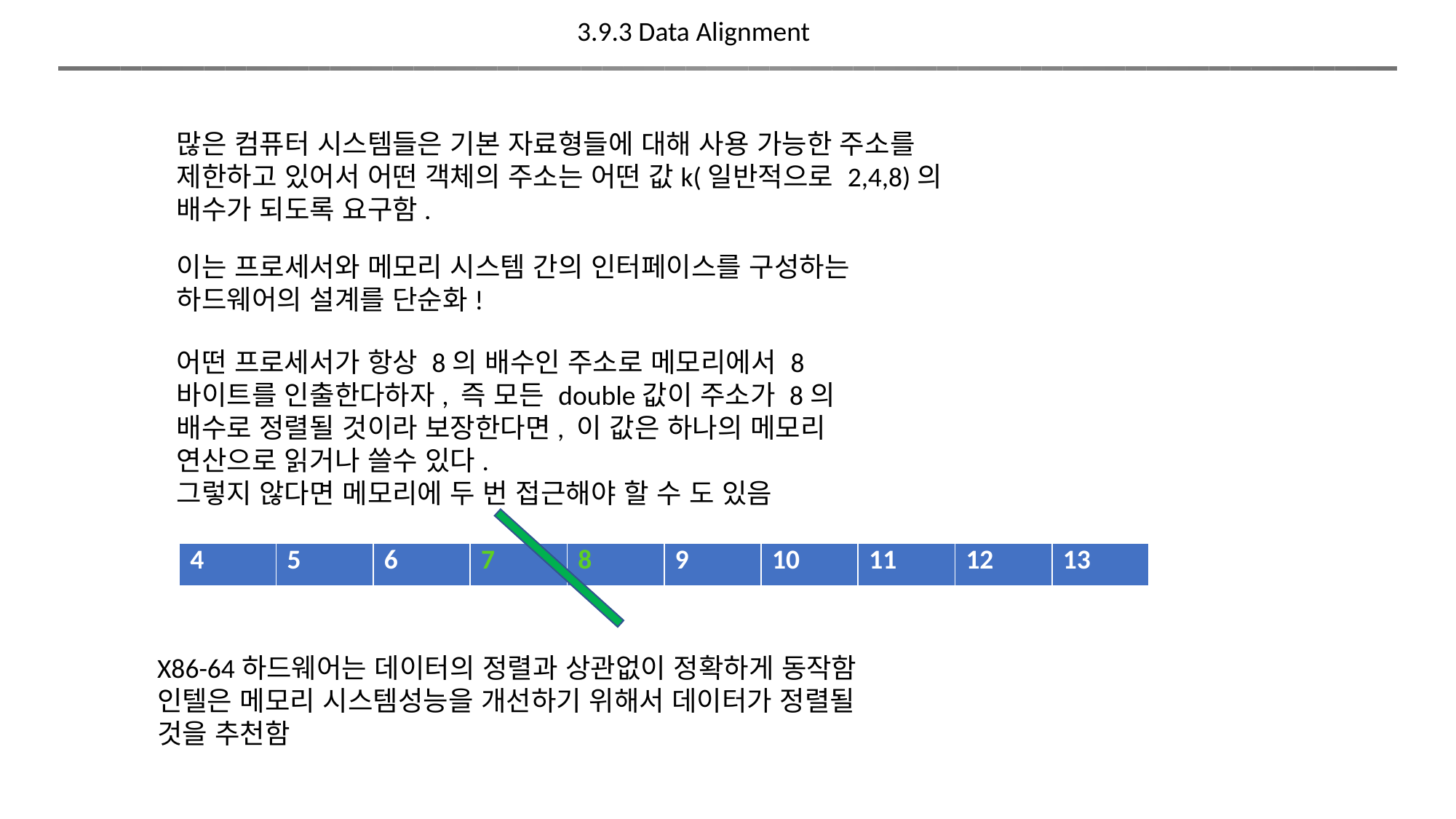

3.9.3 Data Alignment

많은 컴퓨터 시스템들은 기본 자료형들에 대해 사용 가능한 주소를 제한하고 있어서 어떤 객체의 주소는 어떤 값k(일반적으로 2,4,8)의 배수가 되도록 요구함.
이는 프로세서와 메모리 시스템 간의 인터페이스를 구성하는 하드웨어의 설계를 단순화!
어떤 프로세서가 항상 8의 배수인 주소로 메모리에서 8바이트를 인출한다하자, 즉 모든 double값이 주소가 8의 배수로 정렬될 것이라 보장한다면, 이 값은 하나의 메모리 연산으로 읽거나 쓸수 있다.
그렇지 않다면 메모리에 두 번 접근해야 할 수 도 있음
| 4 | 5 | 6 | 7 | 8 | 9 | 10 | 11 | 12 | 13 |
| --- | --- | --- | --- | --- | --- | --- | --- | --- | --- |

X86-64하드웨어는 데이터의 정렬과 상관없이 정확하게 동작함
인텔은 메모리 시스템성능을 개선하기 위해서 데이터가 정렬될 것을 추천함